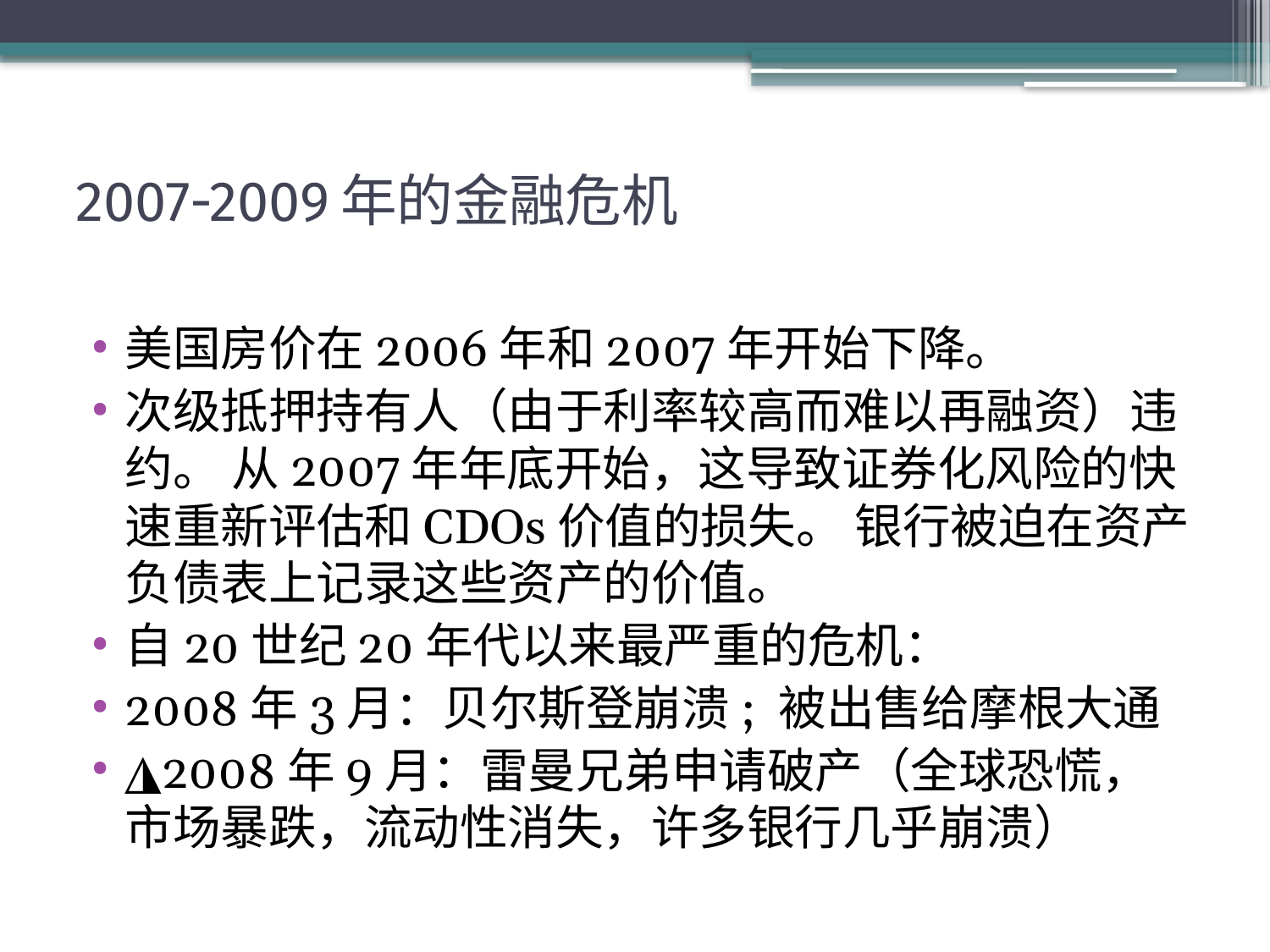

# 2007-2009年的金融危机
美国房价在2006年和2007年开始下降。
次级抵押持有人（由于利率较高而难以再融资）违约。 从2007年年底开始，这导致证券化风险的快速重新评估和CDOs价值的损失。 银行被迫在资产负债表上记录这些资产的价值。
自20世纪20年代以来最严重的危机：
2008年3月：贝尔斯登崩溃; 被出售给摩根大通
◮2008年9月：雷曼兄弟申请破产（全球恐慌，市场暴跌，流动性消失，许多银行几乎崩溃）